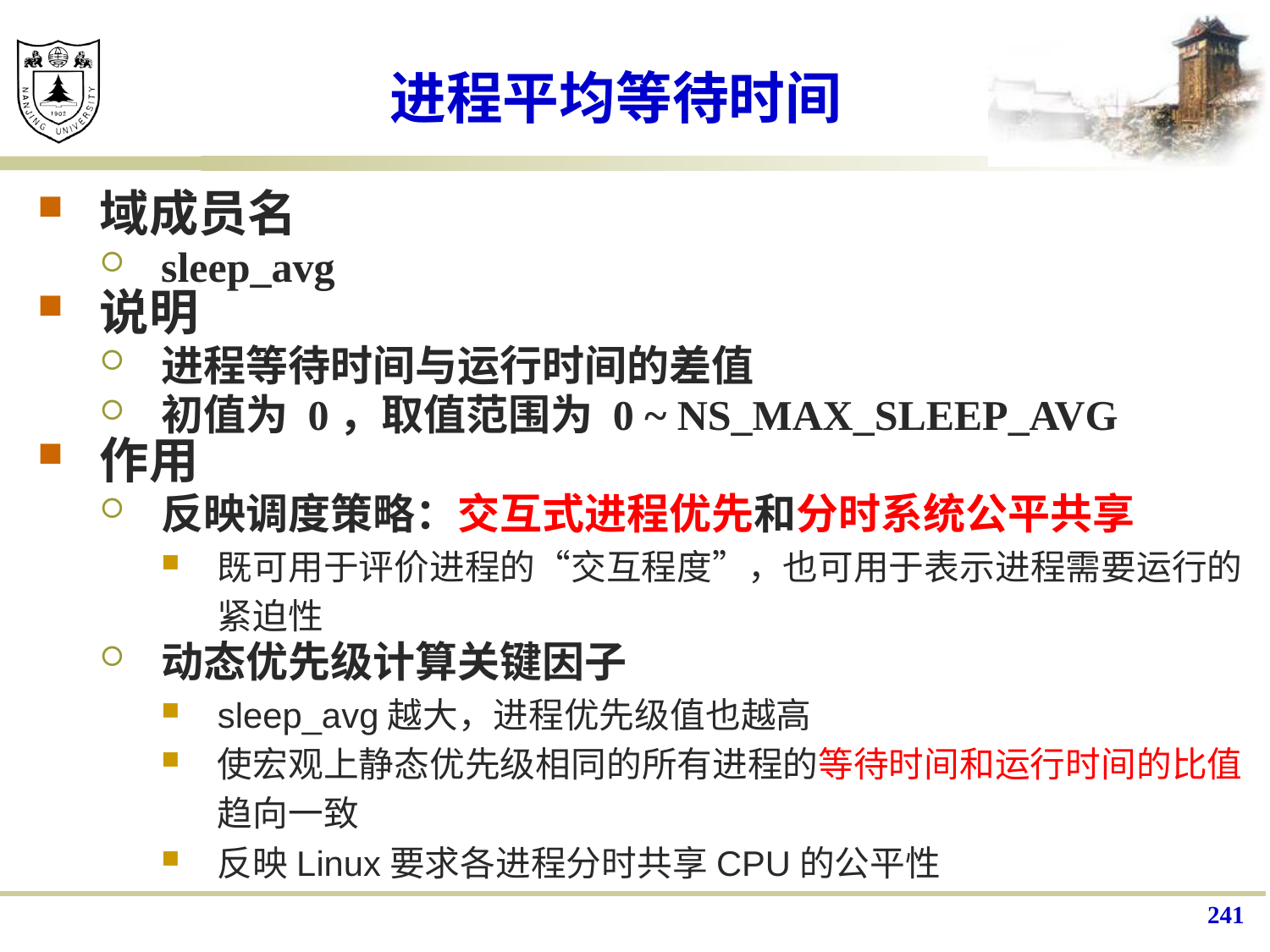

# 进程平均等待时间
域成员名
sleep_avg
说明
进程等待时间与运行时间的差值
初值为 0，取值范围为 0 ~ NS_MAX_SLEEP_AVG
作用
反映调度策略：交互式进程优先和分时系统公平共享
既可用于评价进程的“交互程度”，也可用于表示进程需要运行的紧迫性
动态优先级计算关键因子
sleep_avg越大，进程优先级值也越高
使宏观上静态优先级相同的所有进程的等待时间和运行时间的比值趋向一致
反映Linux要求各进程分时共享CPU的公平性
241